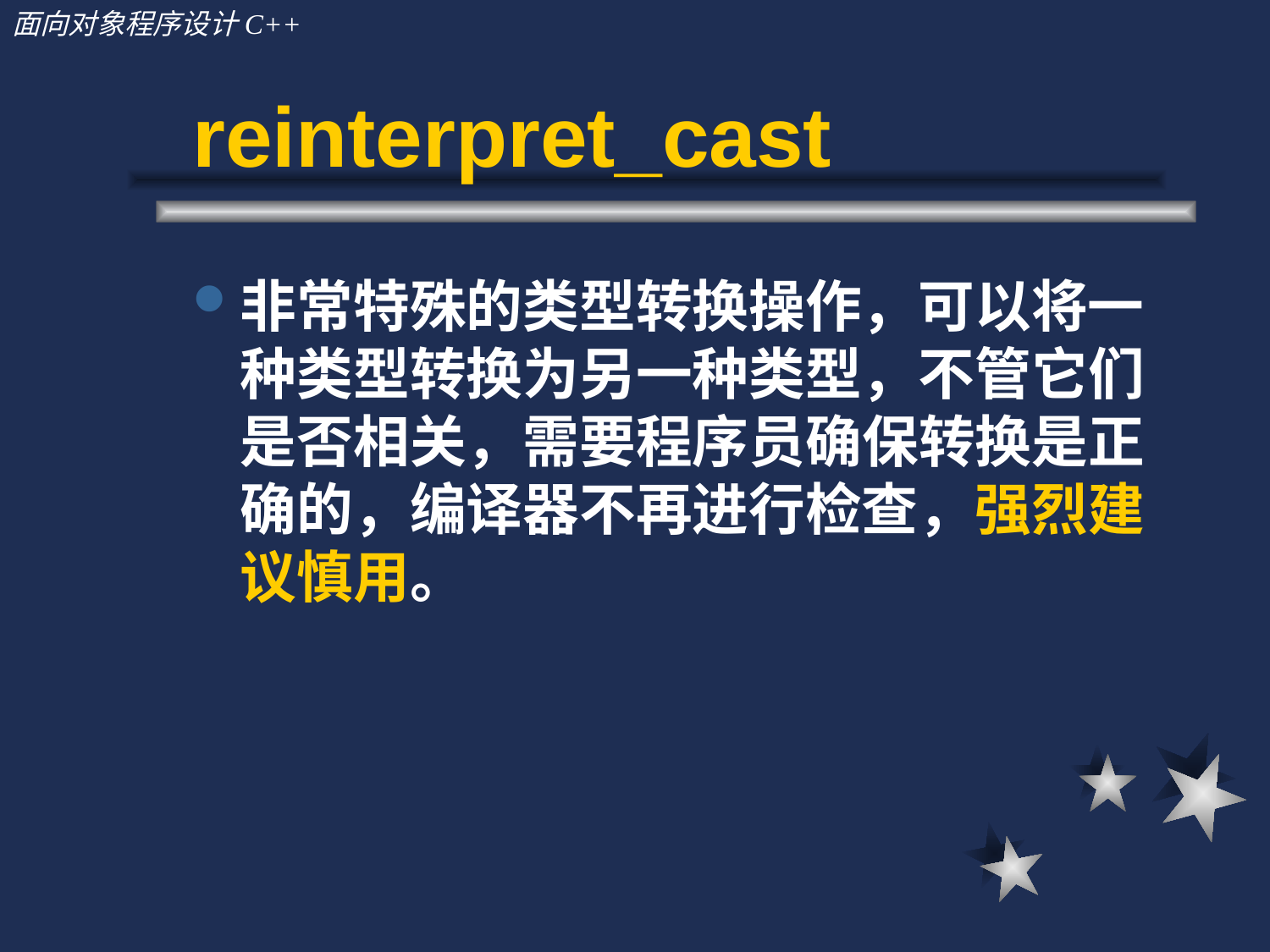

# reinterpret_cast
非常特殊的类型转换操作，可以将一种类型转换为另一种类型，不管它们是否相关，需要程序员确保转换是正确的，编译器不再进行检查，强烈建议慎用。